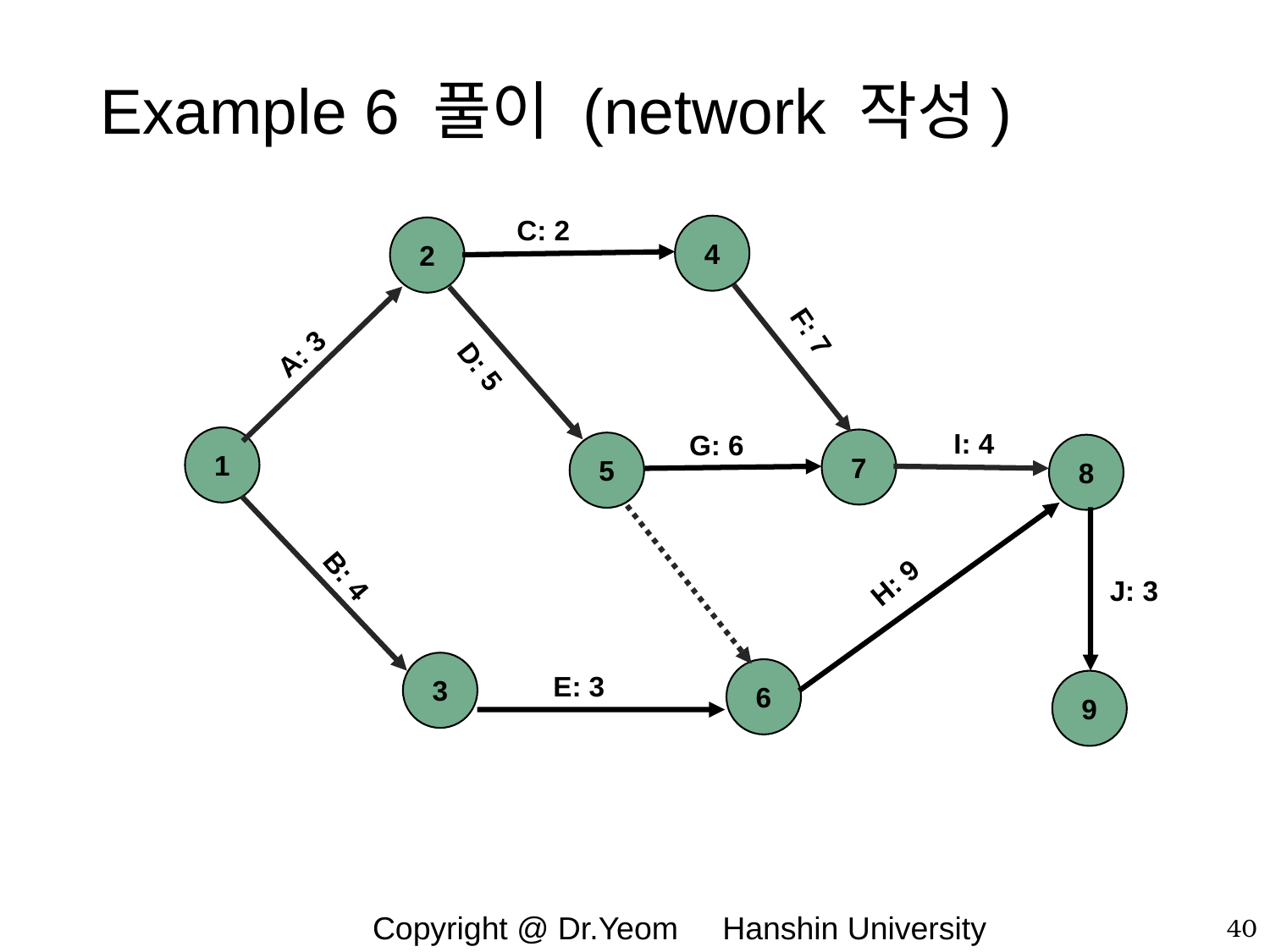

# Example 6 풀이 (network 작성)
C: 2
F: 7
A: 3
D: 5
I: 4
G: 6
B: 4
H: 9
E: 3
4
2
1
7
5
8
3
6

J: 3
9
40